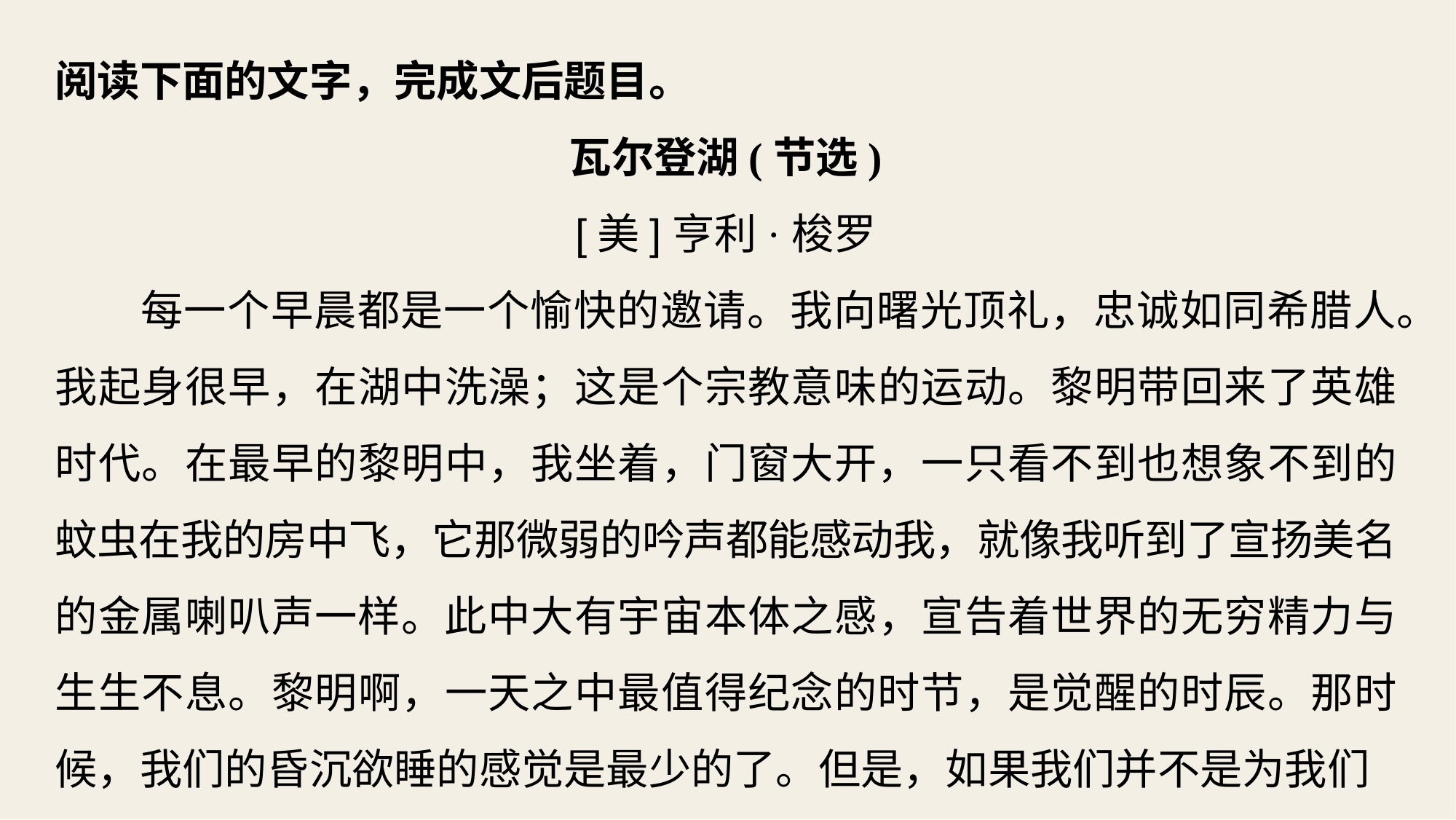

阅读下面的文字，完成文后题目。
瓦尔登湖(节选)
[美]亨利·梭罗
每一个早晨都是一个愉快的邀请。我向曙光顶礼，忠诚如同希腊人。我起身很早，在湖中洗澡；这是个宗教意味的运动。黎明带回来了英雄时代。在最早的黎明中，我坐着，门窗大开，一只看不到也想象不到的蚊虫在我的房中飞，它那微弱的吟声都能感动我，就像我听到了宣扬美名的金属喇叭声一样。此中大有宇宙本体之感，宣告着世界的无穷精力与生生不息。黎明啊，一天之中最值得纪念的时节，是觉醒的时辰。那时候，我们的昏沉欲睡的感觉是最少的了。但是，如果我们并不是为我们